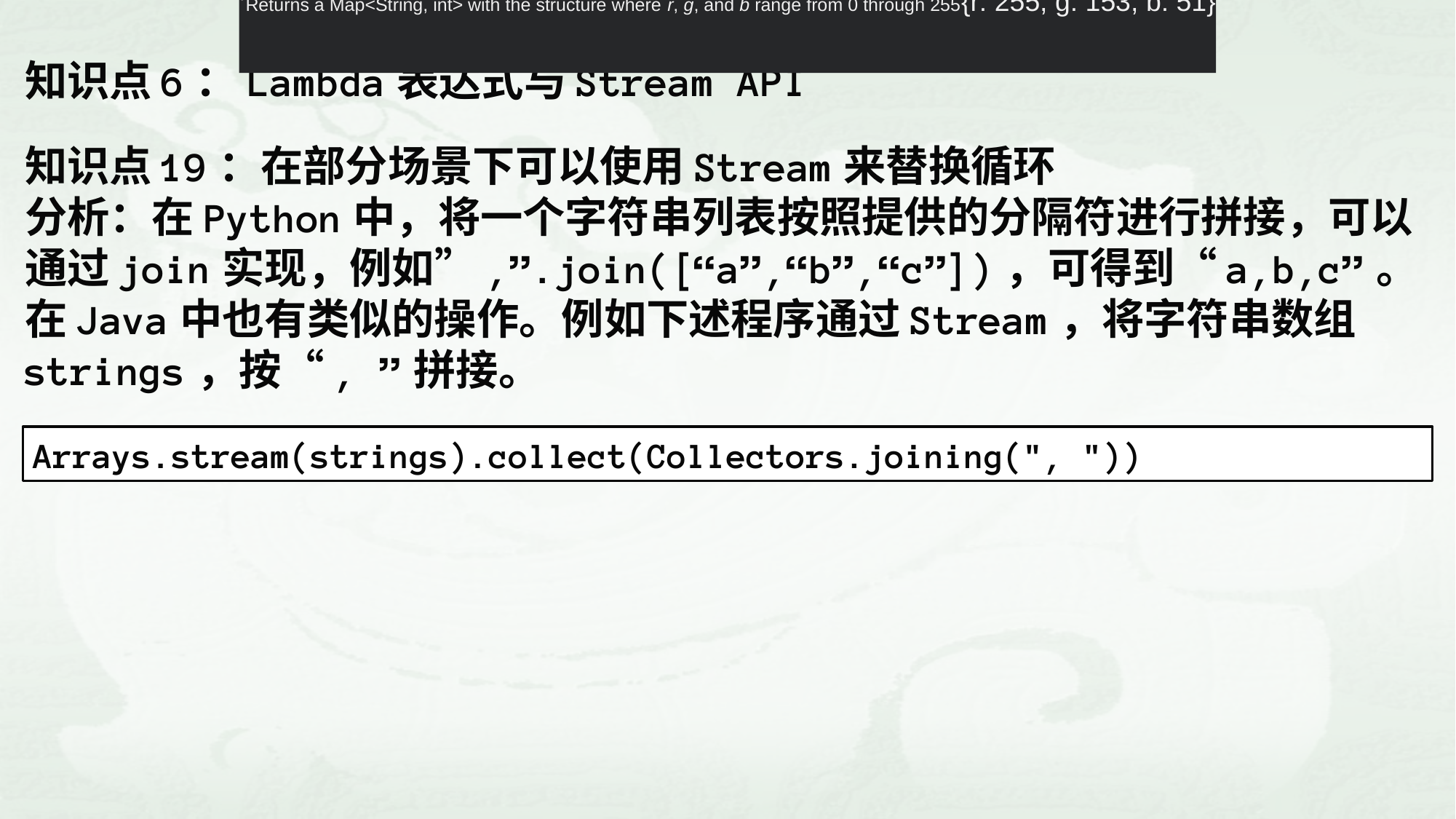

Returns a Map<String, int> with the structure where r, g, and b range from 0 through 255{r: 255, g: 153, b: 51}

知识点6：Lambda表达式与Stream API
知识点19：在部分场景下可以使用Stream来替换循环
分析：在Python中，将一个字符串列表按照提供的分隔符进行拼接，可以通过join实现，例如”,”.join([“a”,“b”,“c”])，可得到“a,b,c”。在Java中也有类似的操作。例如下述程序通过Stream，将字符串数组strings，按“, ”拼接。
Arrays.stream(strings).collect(Collectors.joining(", "))